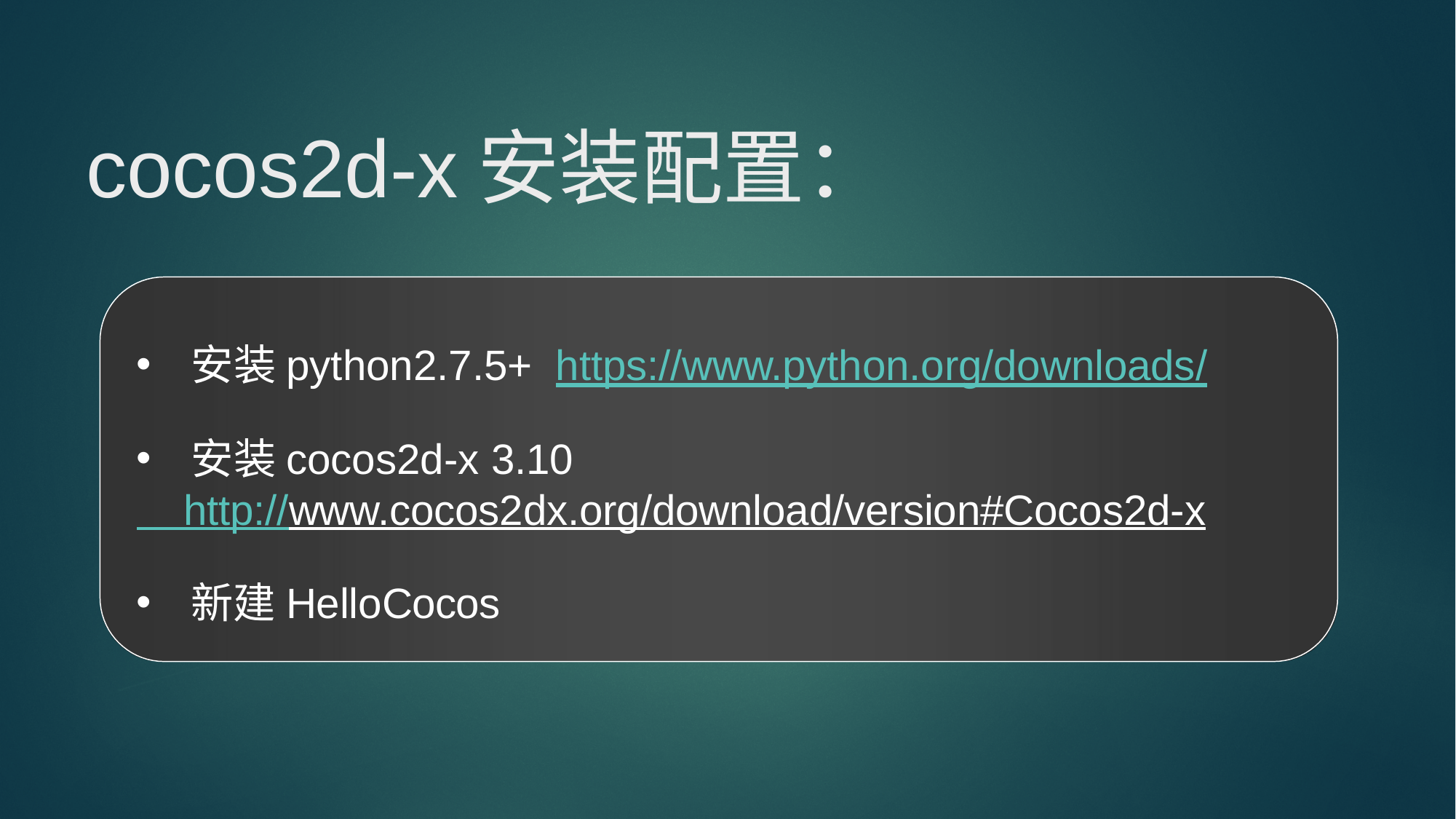

# cocos2d-x安装配置：

安装python2.7.5+  https://www.python.org/downloads/

安装cocos2d-x 3.10
    http://www.cocos2dx.org/download/version#Cocos2d-x

新建HelloCocos